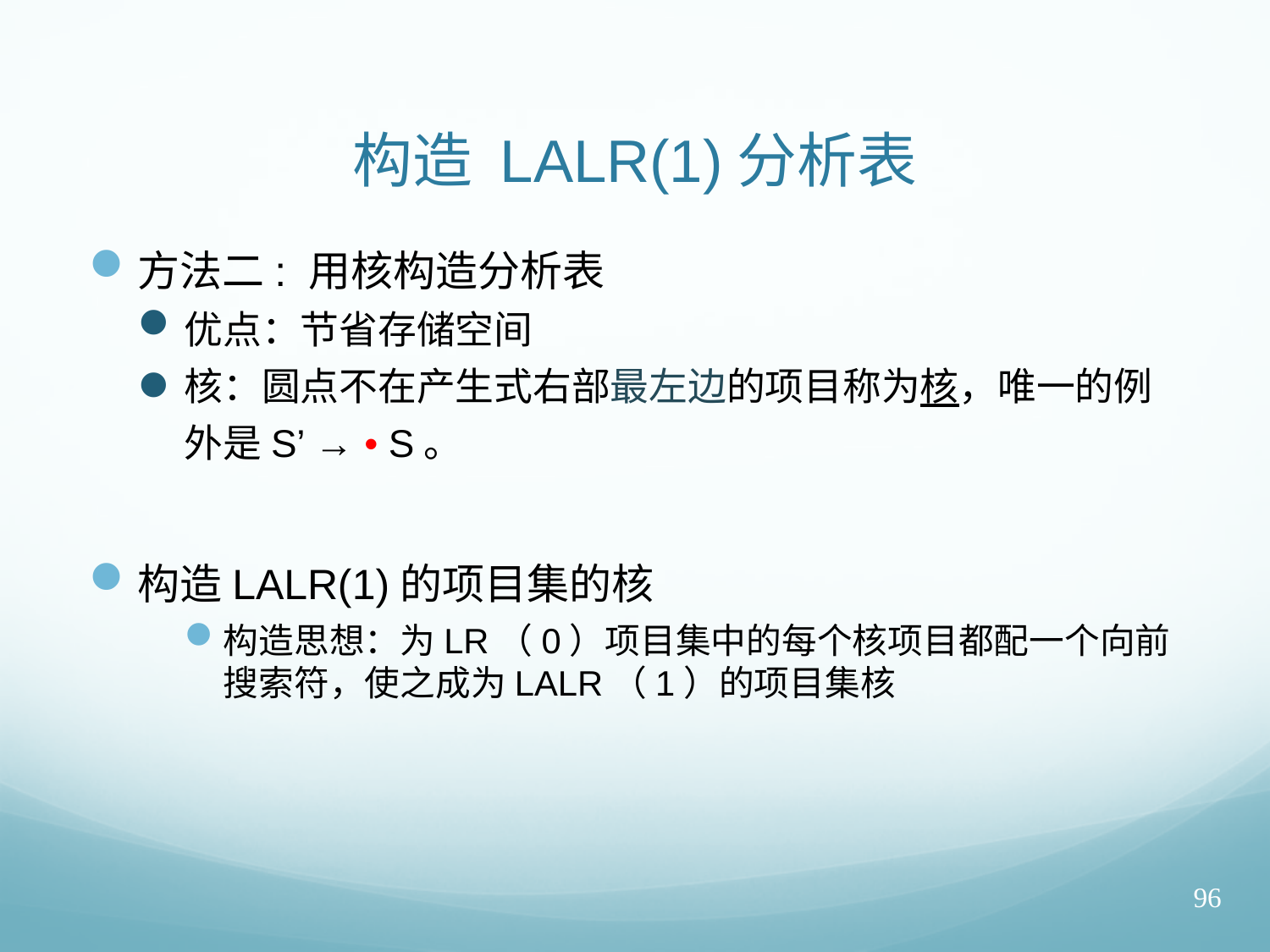

# 构造 LALR(1)分析表
方法二: 用核构造分析表
优点：节省存储空间
核：圆点不在产生式右部最左边的项目称为核，唯一的例外是S’ → • S。

构造LALR(1)的项目集的核
构造思想：为LR（0）项目集中的每个核项目都配一个向前搜索符，使之成为LALR（1）的项目集核
96